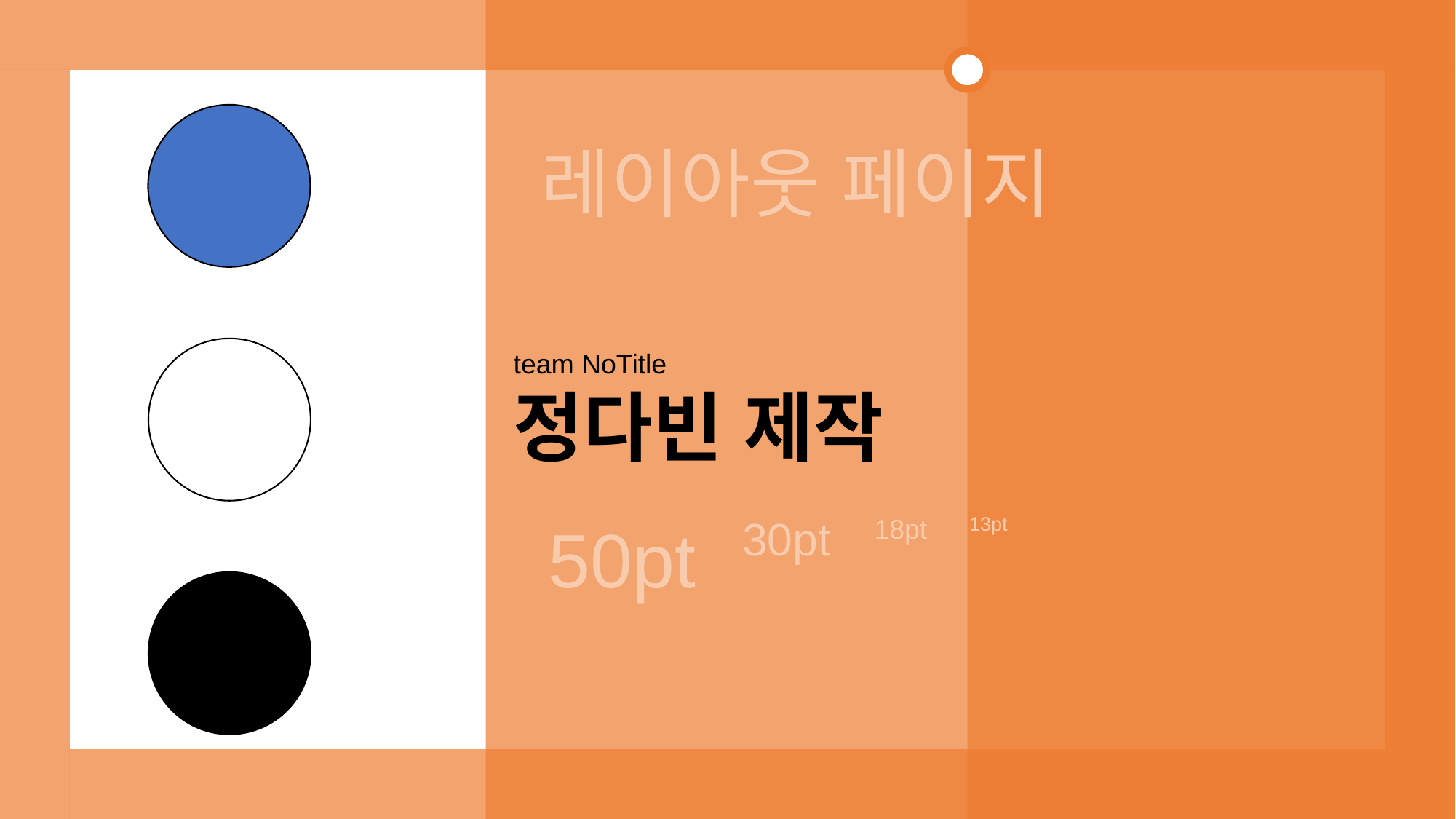

레이아웃 페이지

team NoTitle
정다빈 제작
30pt
50pt
18pt
13pt